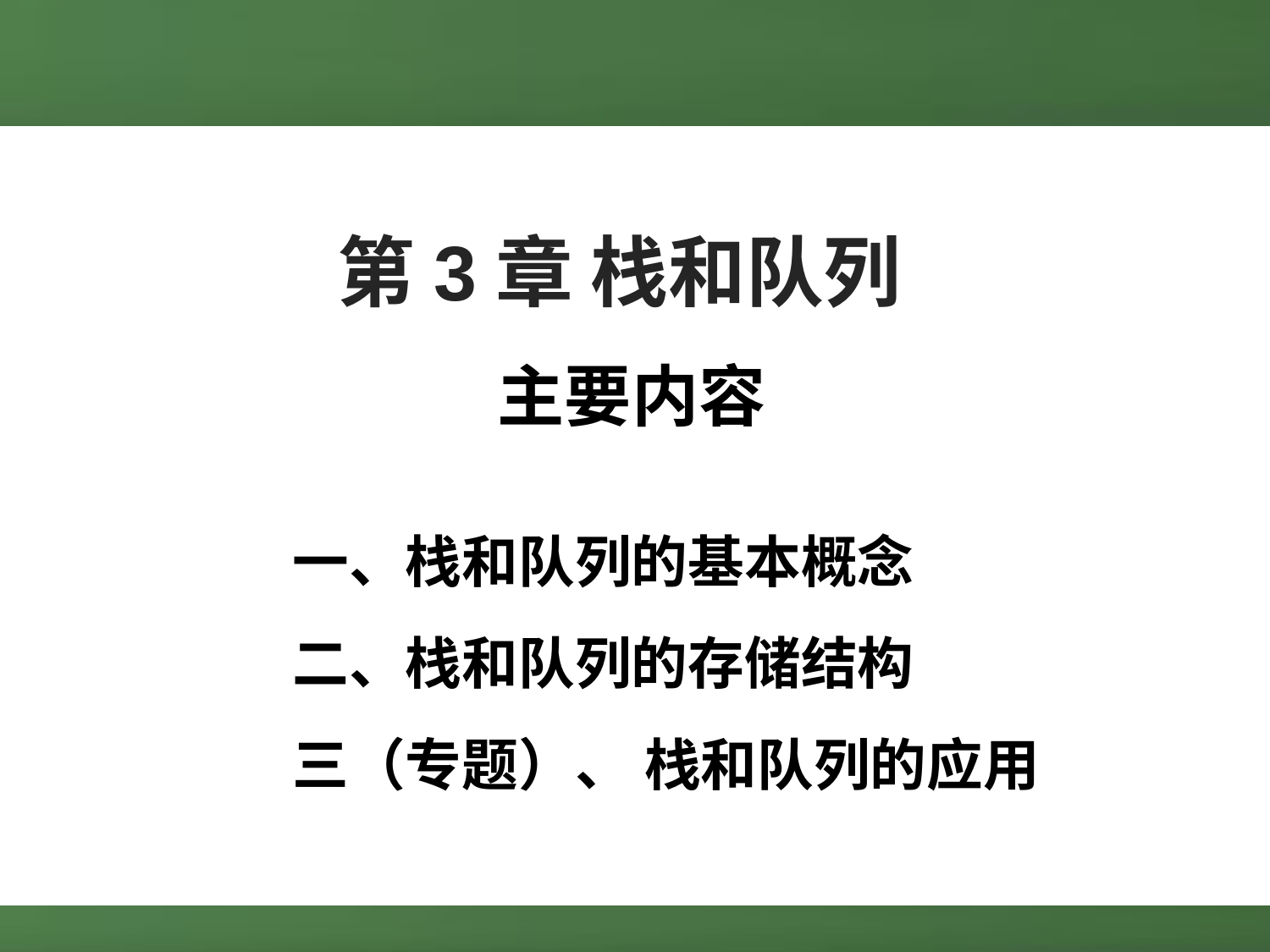

第3章 栈和队列
主要内容
一、栈和队列的基本概念
二、栈和队列的存储结构
三（专题）、 栈和队列的应用